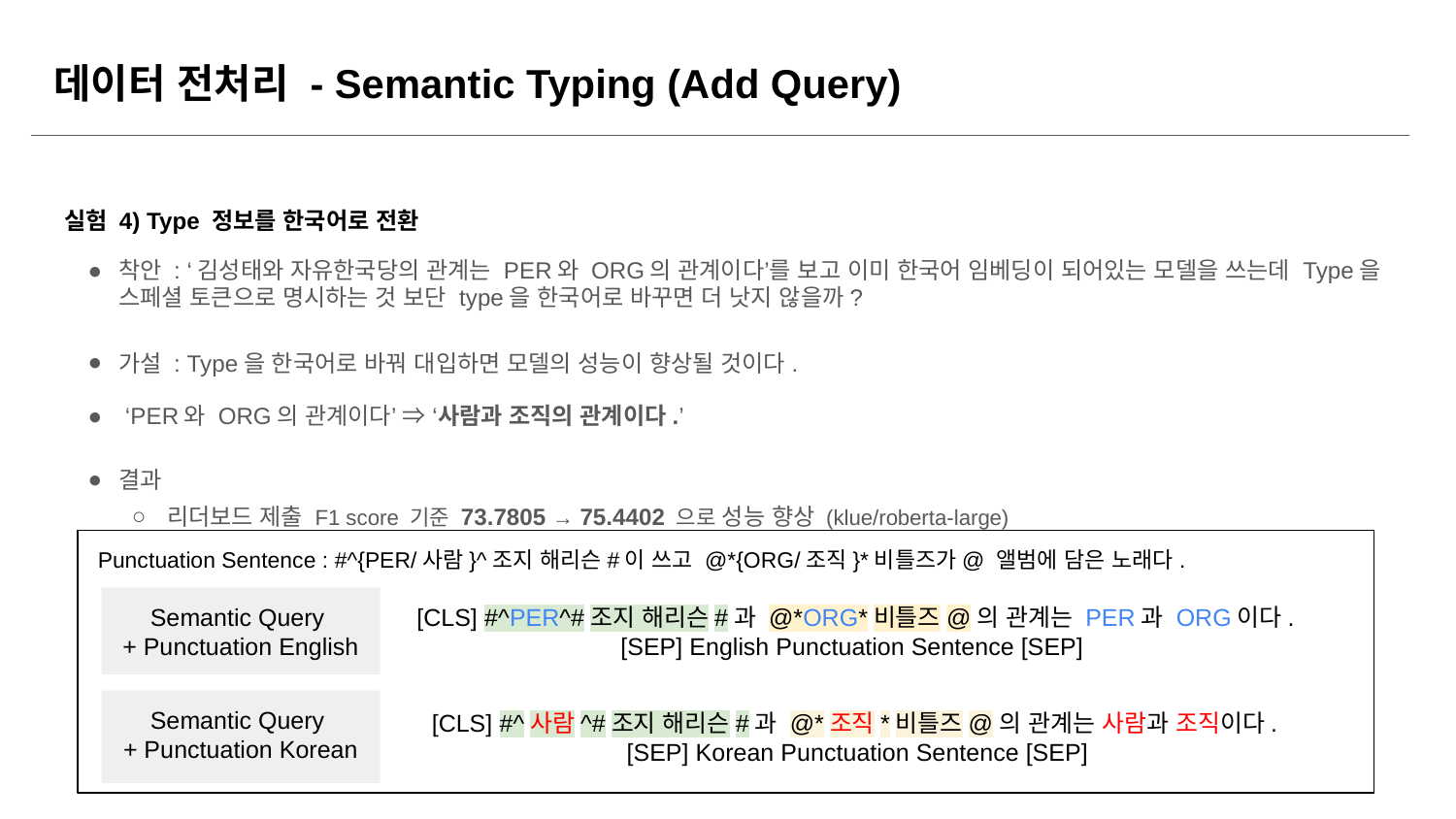

데이터 전처리 - Semantic Typing (Add Query)
실험 4) Type 정보를 한국어로 전환
착안 : ‘김성태와 자유한국당의 관계는 PER와 ORG의 관계이다’를 보고 이미 한국어 임베딩이 되어있는 모델을 쓰는데 Type을 스페셜 토큰으로 명시하는 것 보단 type을 한국어로 바꾸면 더 낫지 않을까?

가설 : Type을 한국어로 바꿔 대입하면 모델의 성능이 향상될 것이다.

 ‘PER와 ORG의 관계이다’ ⇒ ‘사람과 조직의 관계이다.’

결과
리더보드 제출 F1 score 기준 73.7805 → 75.4402 으로 성능 향상 (klue/roberta-large)

Punctuation Sentence : #^{PER/사람}^조지 해리슨#이 쓰고 @*{ORG/조직}*비틀즈가@ 앨범에 담은 노래다.

Semantic Query
+ Punctuation English
[CLS] #^PER^#조지 해리슨#과 @*ORG*비틀즈@의 관계는 PER과 ORG이다.
[SEP] English Punctuation Sentence [SEP]
Semantic Query
+ Punctuation Korean
[CLS] #^사람^#조지 해리슨#과 @*조직*비틀즈@의 관계는 사람과 조직이다.
[SEP] Korean Punctuation Sentence [SEP]